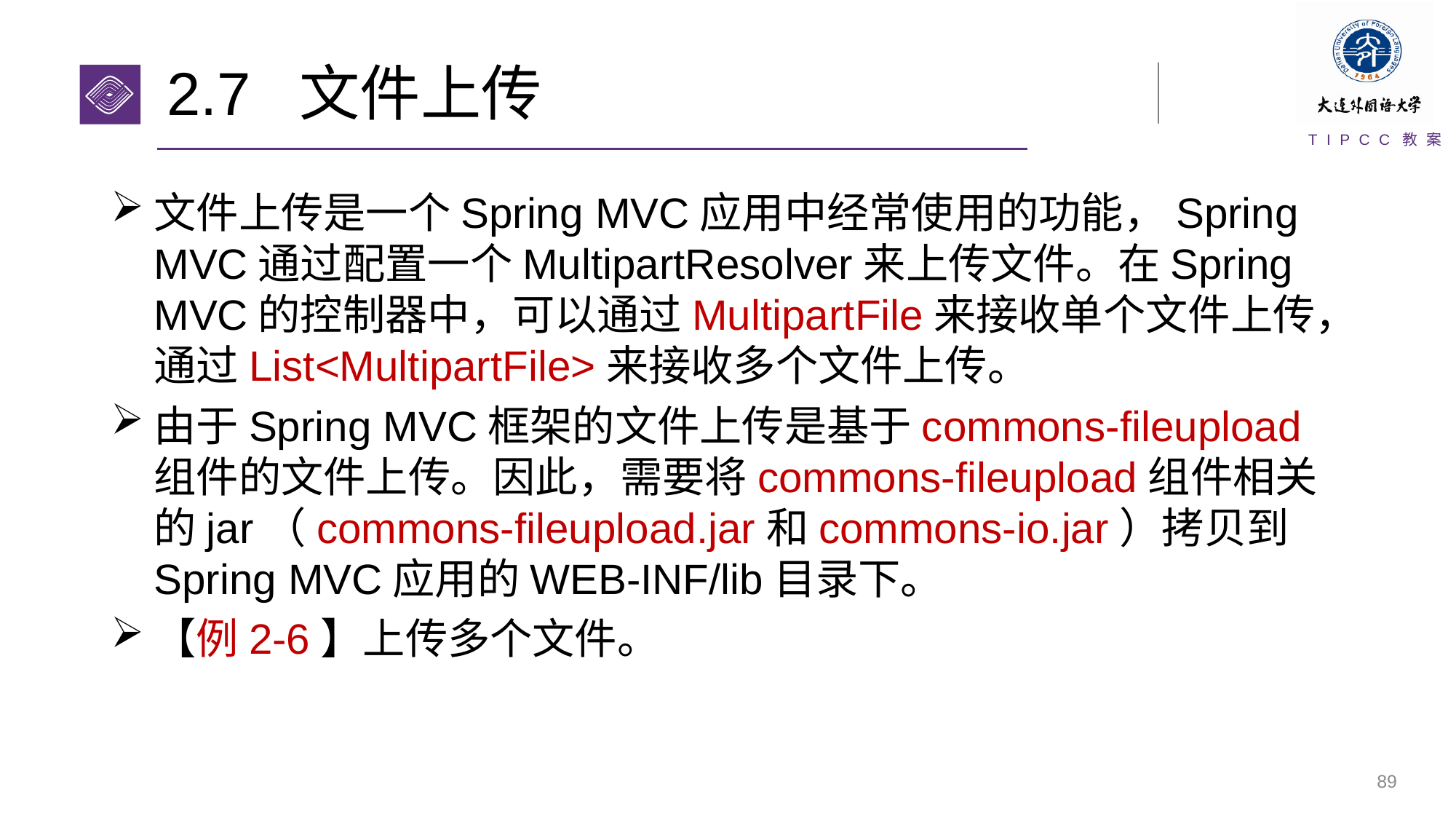

# 2.7  文件上传
文件上传是一个Spring MVC应用中经常使用的功能，Spring MVC通过配置一个MultipartResolver来上传文件。在Spring MVC的控制器中，可以通过MultipartFile来接收单个文件上传，通过List<MultipartFile>来接收多个文件上传。
由于Spring MVC框架的文件上传是基于commons-fileupload组件的文件上传。因此，需要将commons-fileupload组件相关的jar（commons-fileupload.jar和commons-io.jar）拷贝到Spring MVC应用的WEB-INF/lib目录下。
【例2-6】上传多个文件。
89